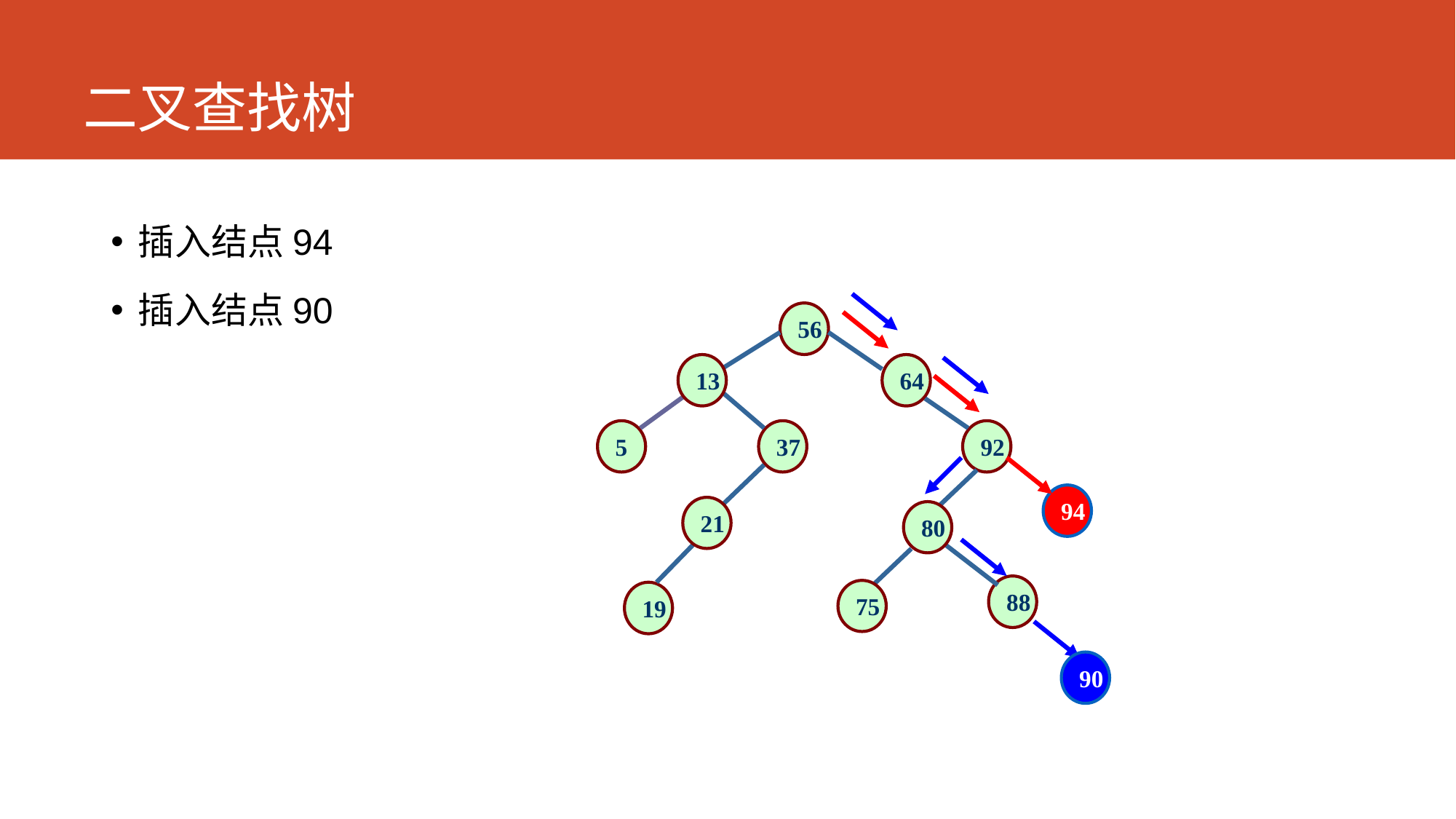

# 二叉查找树
插入结点94
插入结点90

56

13
64

5
37
92

21
80

88
75
19

94

90